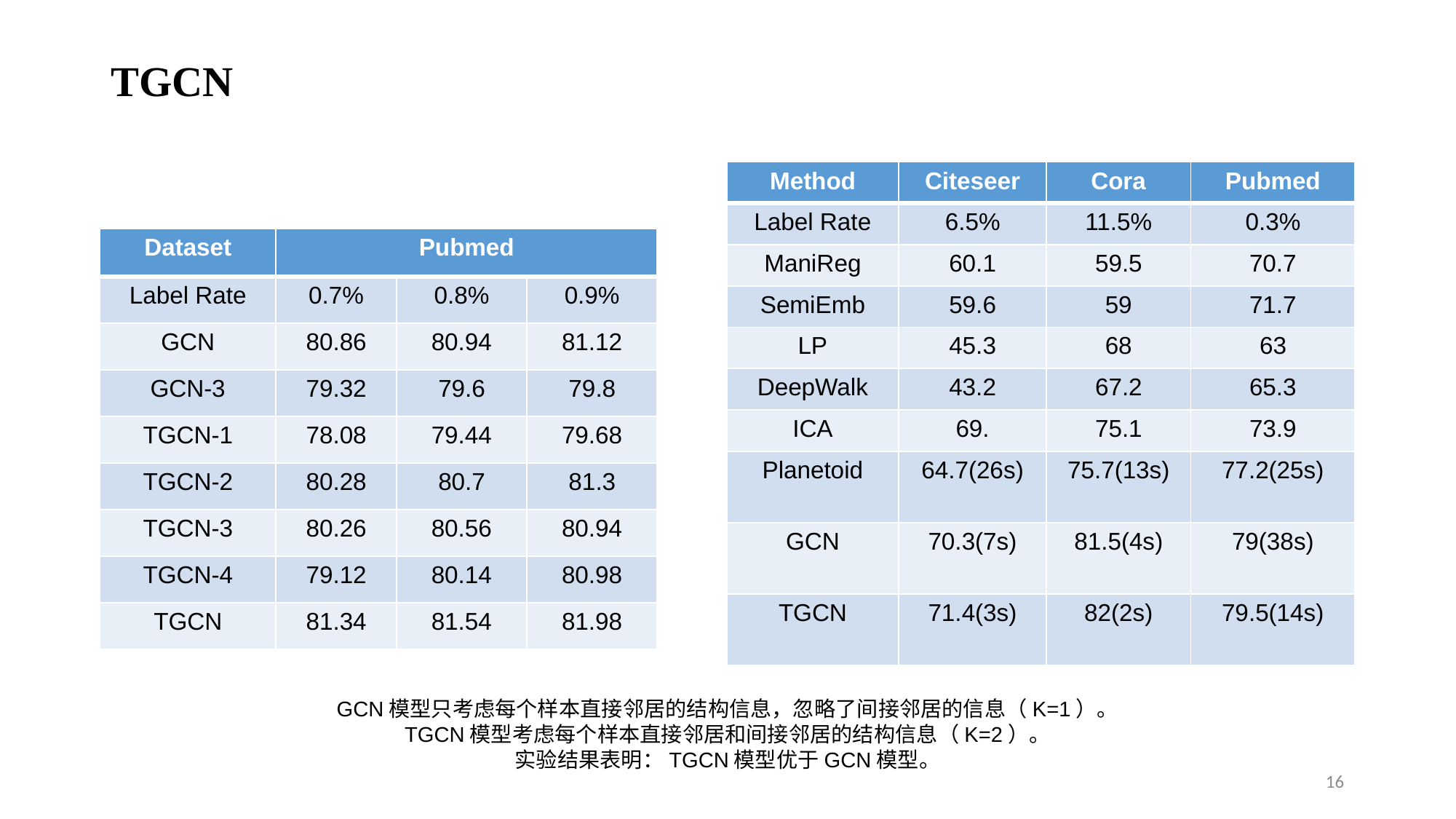

# TGCN
| Method | Citeseer | Cora | Pubmed |
| --- | --- | --- | --- |
| Label Rate | 6.5% | 11.5% | 0.3% |
| ManiReg | 60.1 | 59.5 | 70.7 |
| SemiEmb | 59.6 | 59 | 71.7 |
| LP | 45.3 | 68 | 63 |
| DeepWalk | 43.2 | 67.2 | 65.3 |
| ICA | 69. | 75.1 | 73.9 |
| Planetoid | 64.7(26s) | 75.7(13s) | 77.2(25s) |
| GCN | 70.3(7s) | 81.5(4s) | 79(38s) |
| TGCN | 71.4(3s) | 82(2s) | 79.5(14s) |
| Dataset | Pubmed |  |  |
| --- | --- | --- | --- |
| Label Rate | 0.7% | 0.8% | 0.9% |
| GCN | 80.86 | 80.94 | 81.12 |
| GCN-3 | 79.32 | 79.6 | 79.8 |
| TGCN-1 | 78.08 | 79.44 | 79.68 |
| TGCN-2 | 80.28 | 80.7 | 81.3 |
| TGCN-3 | 80.26 | 80.56 | 80.94 |
| TGCN-4 | 79.12 | 80.14 | 80.98 |
| TGCN | 81.34 | 81.54 | 81.98 |
GCN模型只考虑每个样本直接邻居的结构信息，忽略了间接邻居的信息（K=1）。
TGCN模型考虑每个样本直接邻居和间接邻居的结构信息（K=2）。
实验结果表明：TGCN模型优于GCN模型。
16